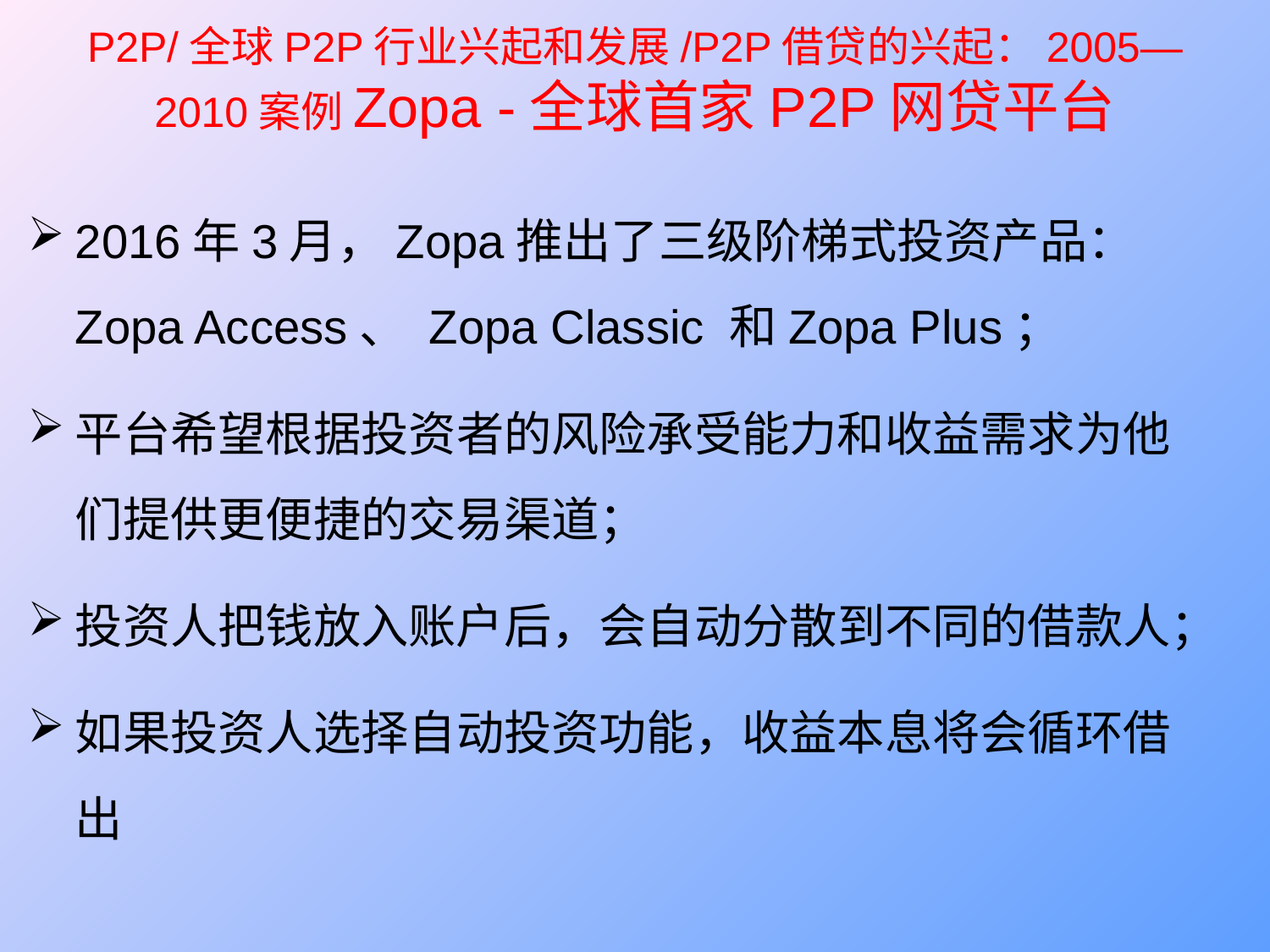

# P2P/全球P2P行业兴起和发展/P2P借贷的兴起：2005—2010案例Zopa -全球首家P2P网贷平台
2016年3月，Zopa推出了三级阶梯式投资产品： Zopa Access、 Zopa Classic 和Zopa Plus；
平台希望根据投资者的风险承受能力和收益需求为他们提供更便捷的交易渠道；
投资人把钱放入账户后，会自动分散到不同的借款人；
如果投资人选择自动投资功能，收益本息将会循环借出